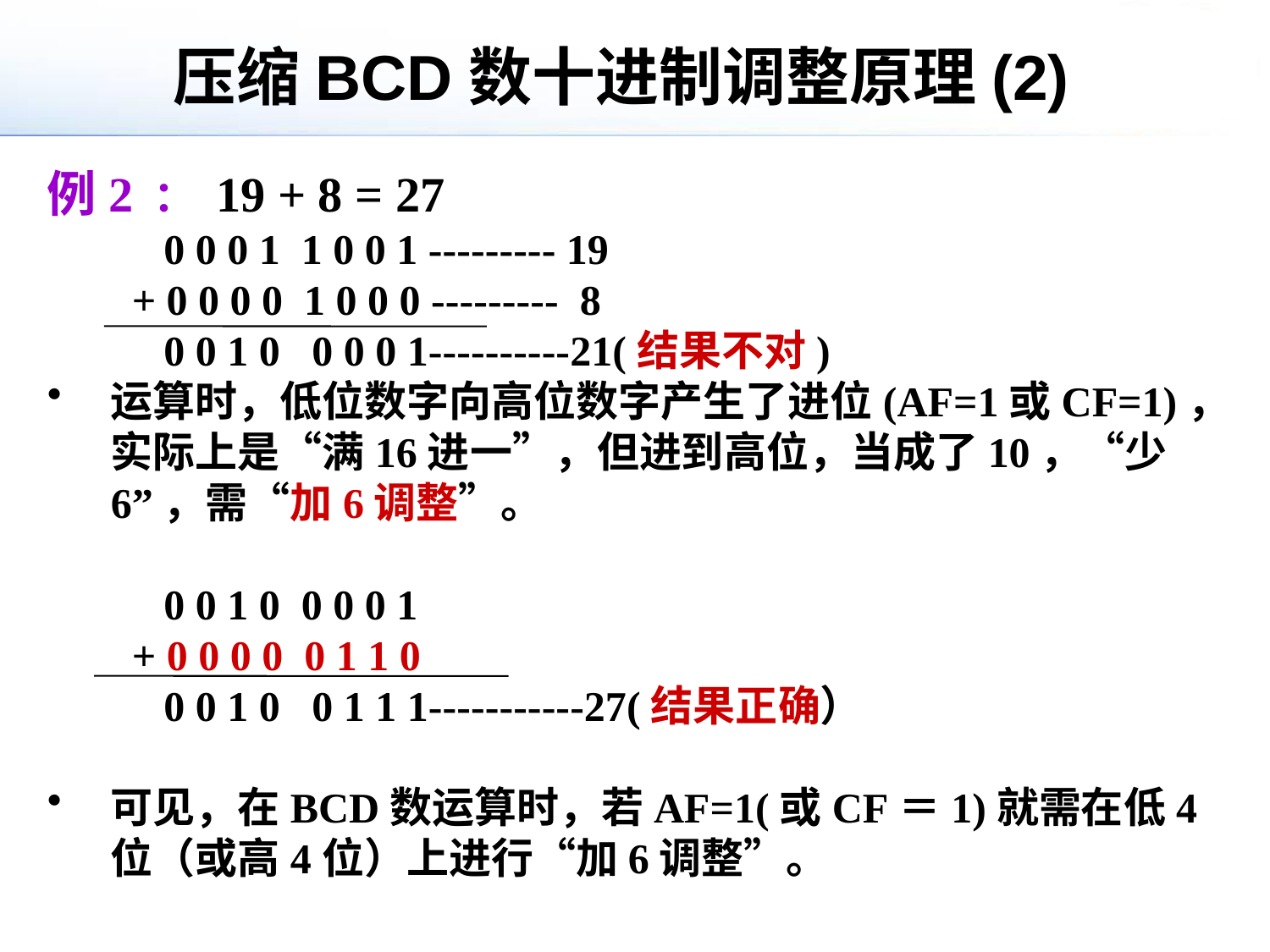

# 压缩BCD数十进制调整原理(2)

例2 ： 19 + 8 = 27
           0 0 0 1  1 0 0 1 --------- 19
        + 0 0 0 0  1 0 0 0 ---------  8
           0 0 1 0   0 0 0 1----------21(结果不对)
运算时，低位数字向高位数字产生了进位(AF=1或CF=1)，实际上是“满16进一”，但进到高位，当成了10，“少6”，需“加6调整”。

           0 0 1 0  0 0 0 1
        + 0 0 0 0  0 1 1 0
           0 0 1 0   0 1 1 1-----------27(结果正确）

可见，在BCD数运算时，若AF=1(或CF＝1)就需在低4位（或高4位）上进行“加6调整”。